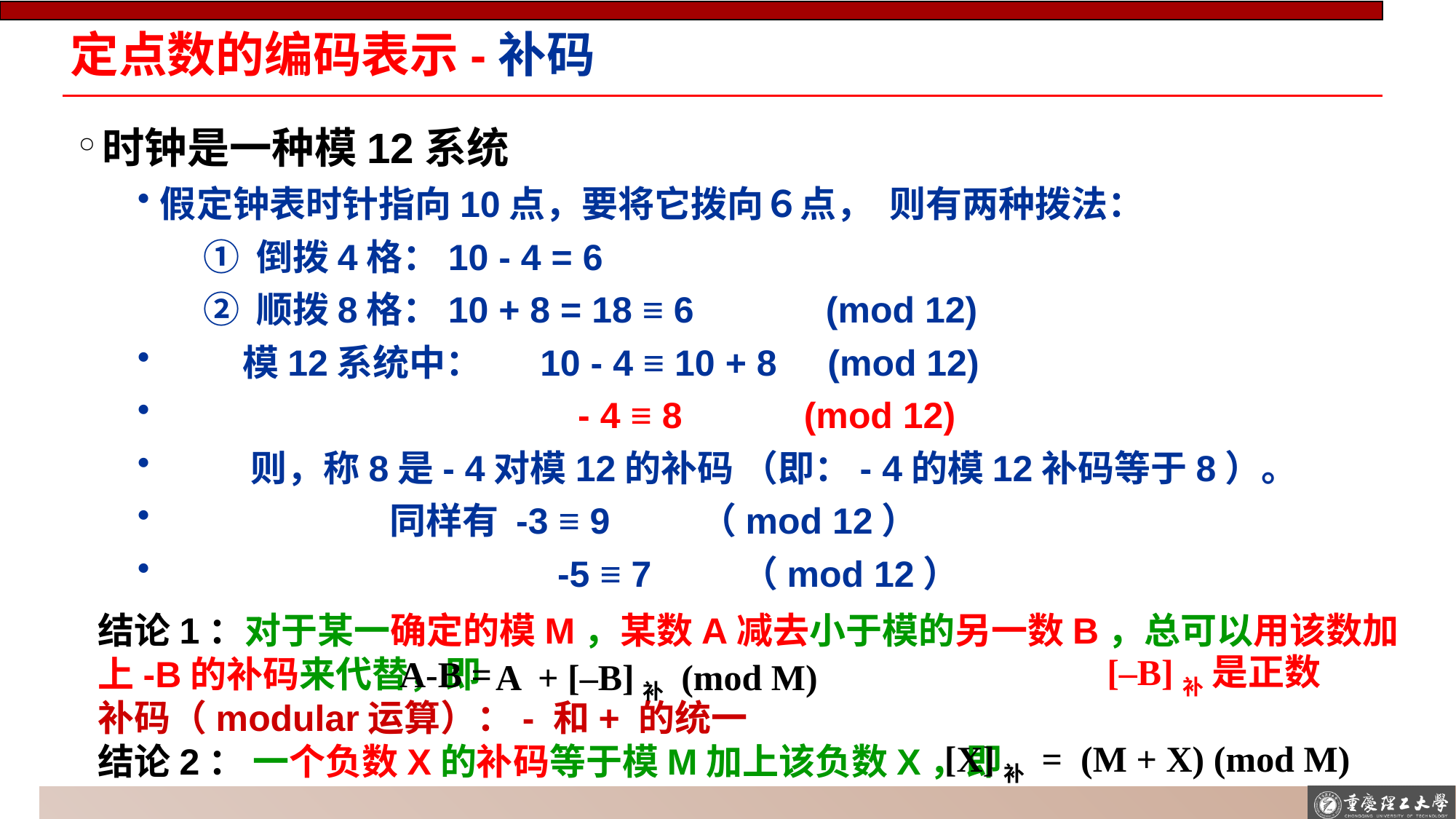

# 定点数的编码表示-补码
时钟是一种模12系统
假定钟表时针指向10点，要将它拨向６点，  则有两种拨法：
        ① 倒拨4格：10 - 4 = 6
        ② 顺拨8格：10 + 8 = 18 ≡ 6             (mod 12)
         模12系统中：      10 - 4 ≡ 10 + 8     (mod 12)
                                         - 4 ≡ 8            (mod 12)
          则，称8是- 4对模12的补码 （即：- 4的模12补码等于8）。
                           同样有 -3 ≡ 9        （mod 12）
                                       -5 ≡ 7        （mod 12）
结论1：对于某一确定的模M，某数A减去小于模的另一数B，总可以用该数加上-B的补码来代替，即
补码（modular运算）：- 和+ 的统一
结论2： 一个负数X的补码等于模M加上该负数X，即
[–B]补 是正数
A-B =
 A  + [–B]补 (mod M)
[X]补 =  (M + X) (mod M)